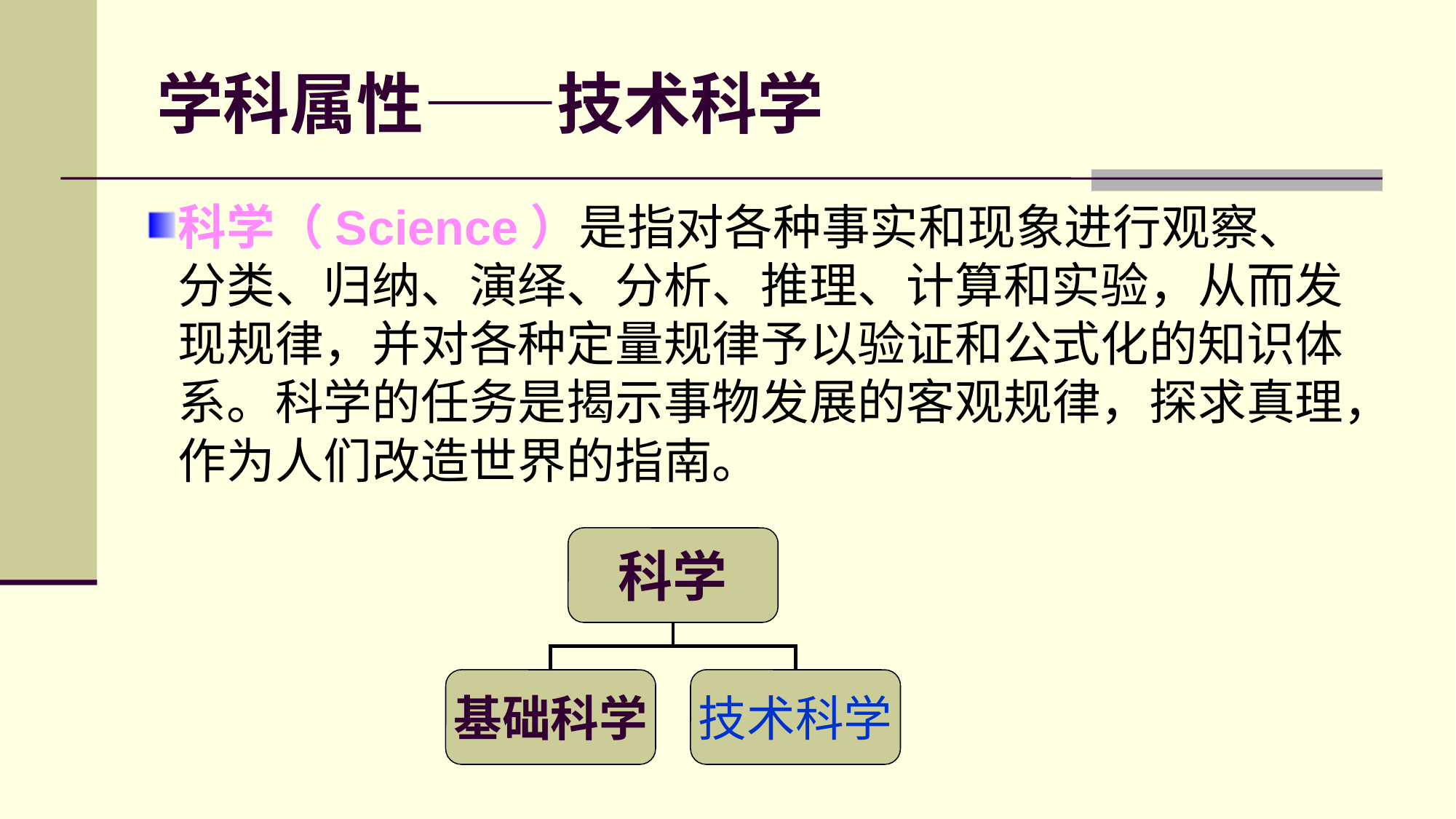

# 学科属性——技术科学
科学（Science）是指对各种事实和现象进行观察、分类、归纳、演绎、分析、推理、计算和实验，从而发现规律，并对各种定量规律予以验证和公式化的知识体系。科学的任务是揭示事物发展的客观规律，探求真理，作为人们改造世界的指南。

科学
基础科学
技术科学